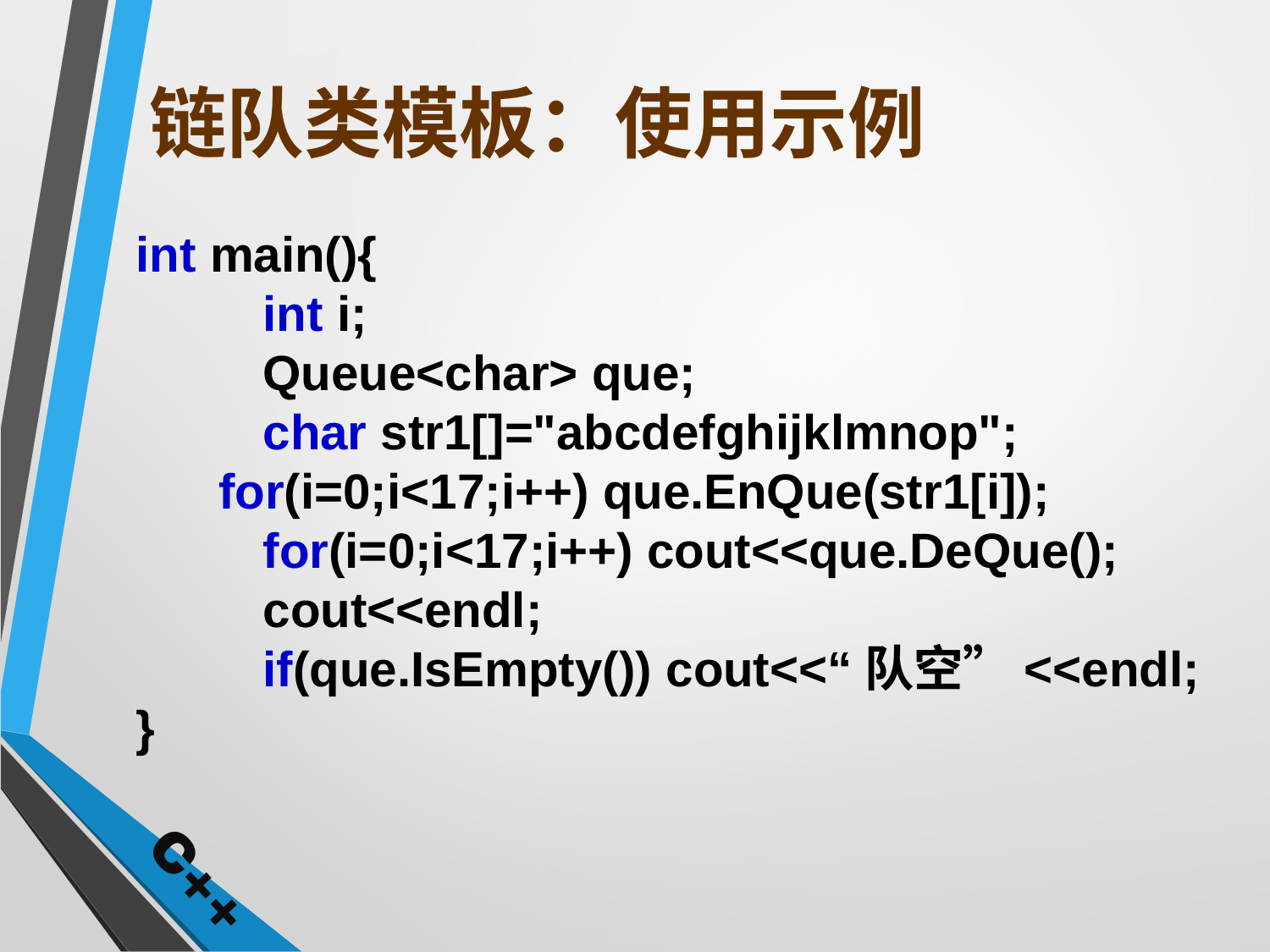

# 链队类模板：使用示例
int main(){
	int i;
	Queue<char> que;
	char str1[]="abcdefghijklmnop";
      for(i=0;i<17;i++) que.EnQue(str1[i]);
	for(i=0;i<17;i++) cout<<que.DeQue();
	cout<<endl;
	if(que.IsEmpty()) cout<<“队空”<<endl;
}